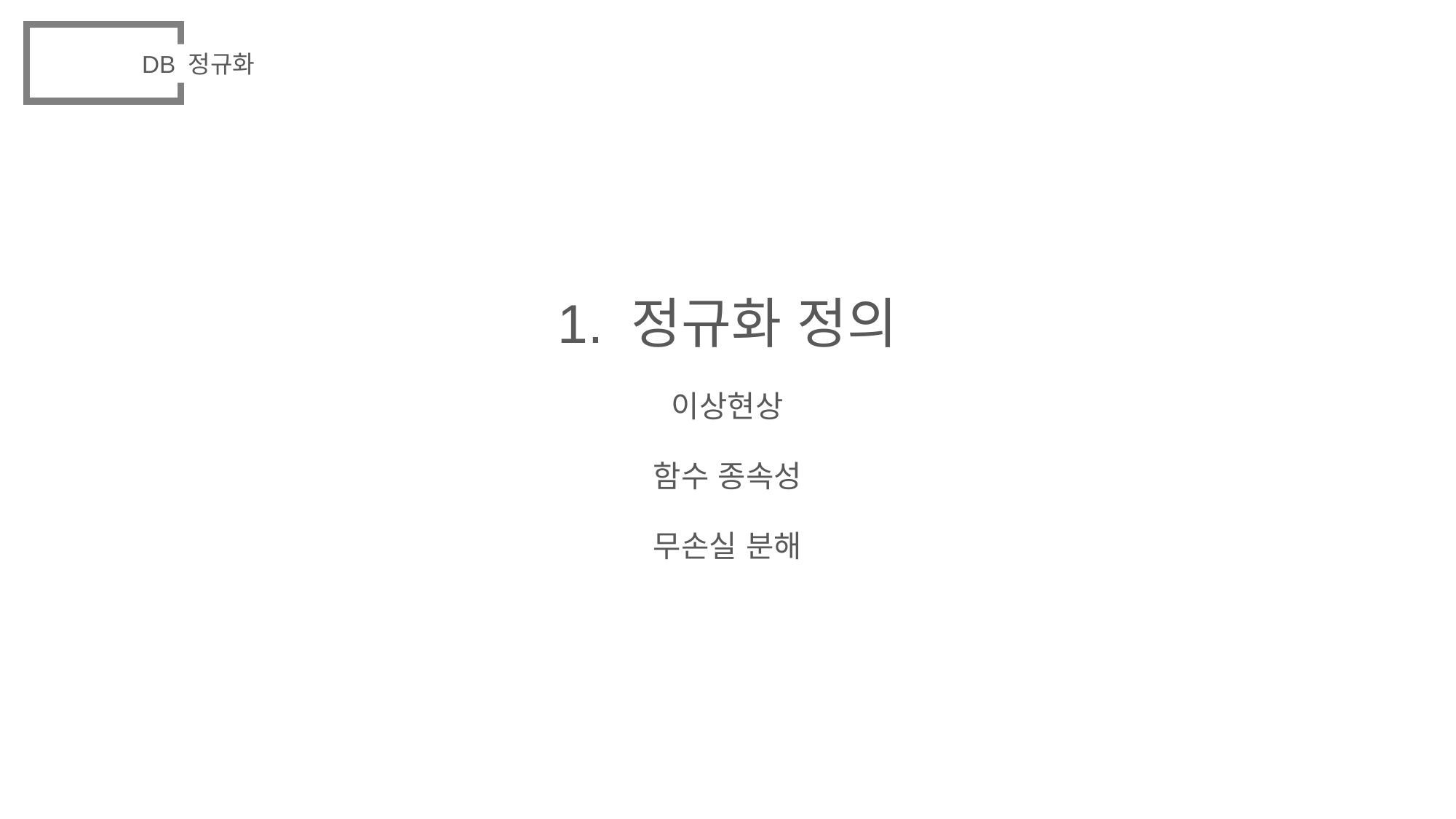

1. 정규화 정의
이상현상
함수 종속성
무손실 분해

DB 정규화